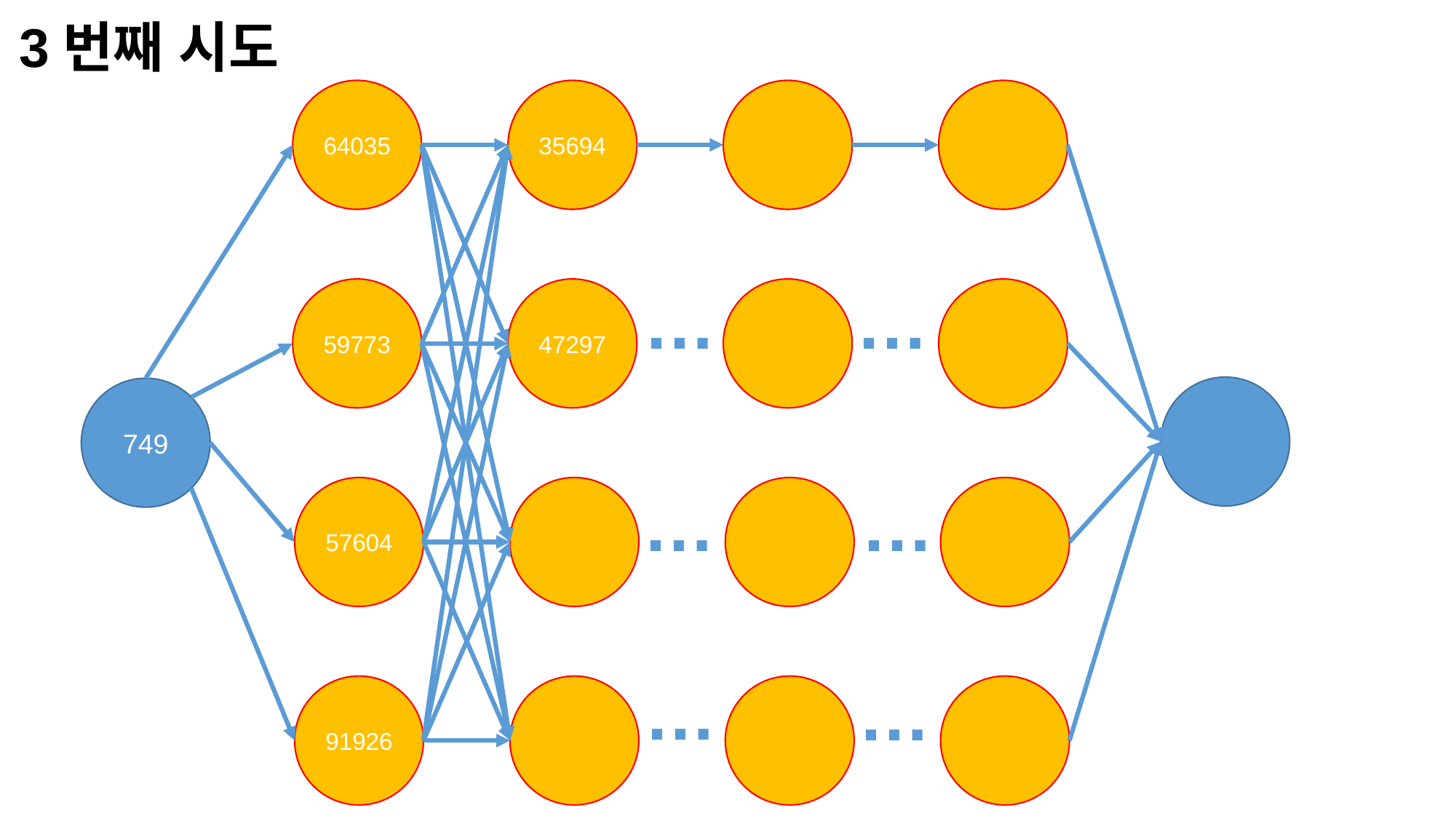

3번째 시도
64035
35694

…
…
59773
47297

749
…
…
57604

…
…
91926